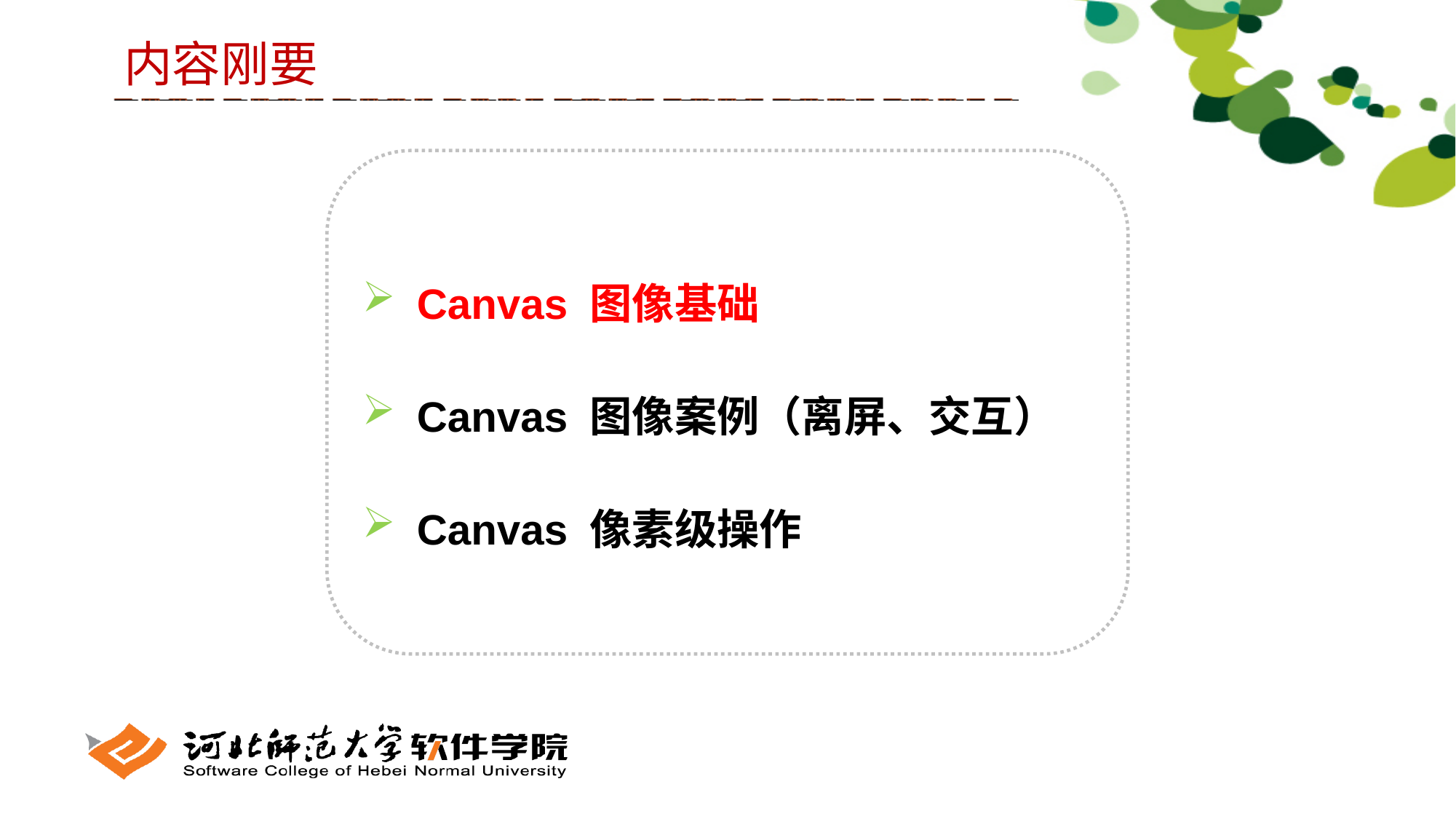

内容刚要
Canvas 图像基础
Canvas 图像案例（离屏、交互）
Canvas 像素级操作